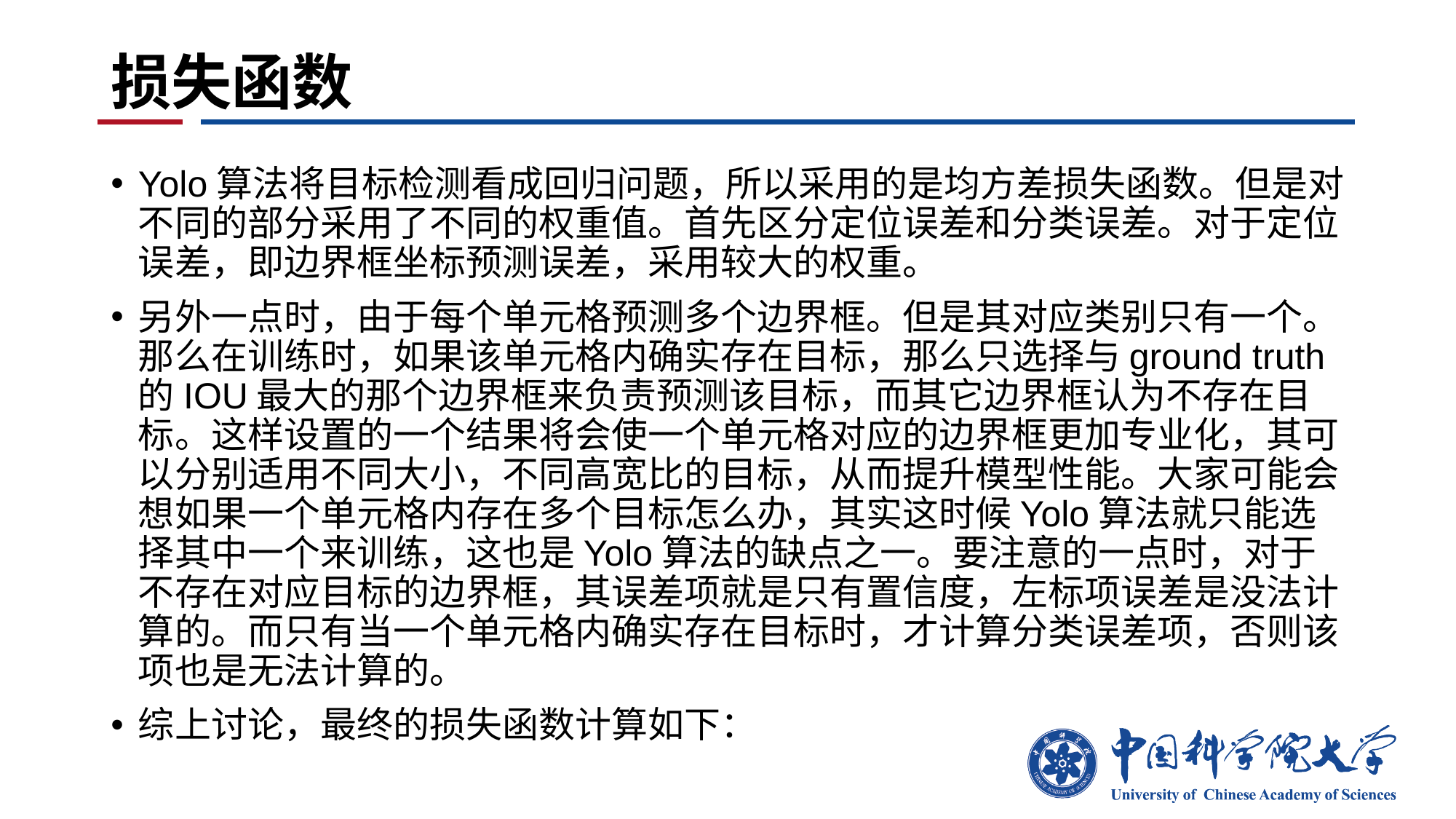

# 损失函数
Yolo算法将目标检测看成回归问题，所以采用的是均方差损失函数。但是对不同的部分采用了不同的权重值。首先区分定位误差和分类误差。对于定位误差，即边界框坐标预测误差，采用较大的权重。
另外一点时，由于每个单元格预测多个边界框。但是其对应类别只有一个。那么在训练时，如果该单元格内确实存在目标，那么只选择与ground truth的IOU最大的那个边界框来负责预测该目标，而其它边界框认为不存在目标。这样设置的一个结果将会使一个单元格对应的边界框更加专业化，其可以分别适用不同大小，不同高宽比的目标，从而提升模型性能。大家可能会想如果一个单元格内存在多个目标怎么办，其实这时候Yolo算法就只能选择其中一个来训练，这也是Yolo算法的缺点之一。要注意的一点时，对于不存在对应目标的边界框，其误差项就是只有置信度，左标项误差是没法计算的。而只有当一个单元格内确实存在目标时，才计算分类误差项，否则该项也是无法计算的。
综上讨论，最终的损失函数计算如下：